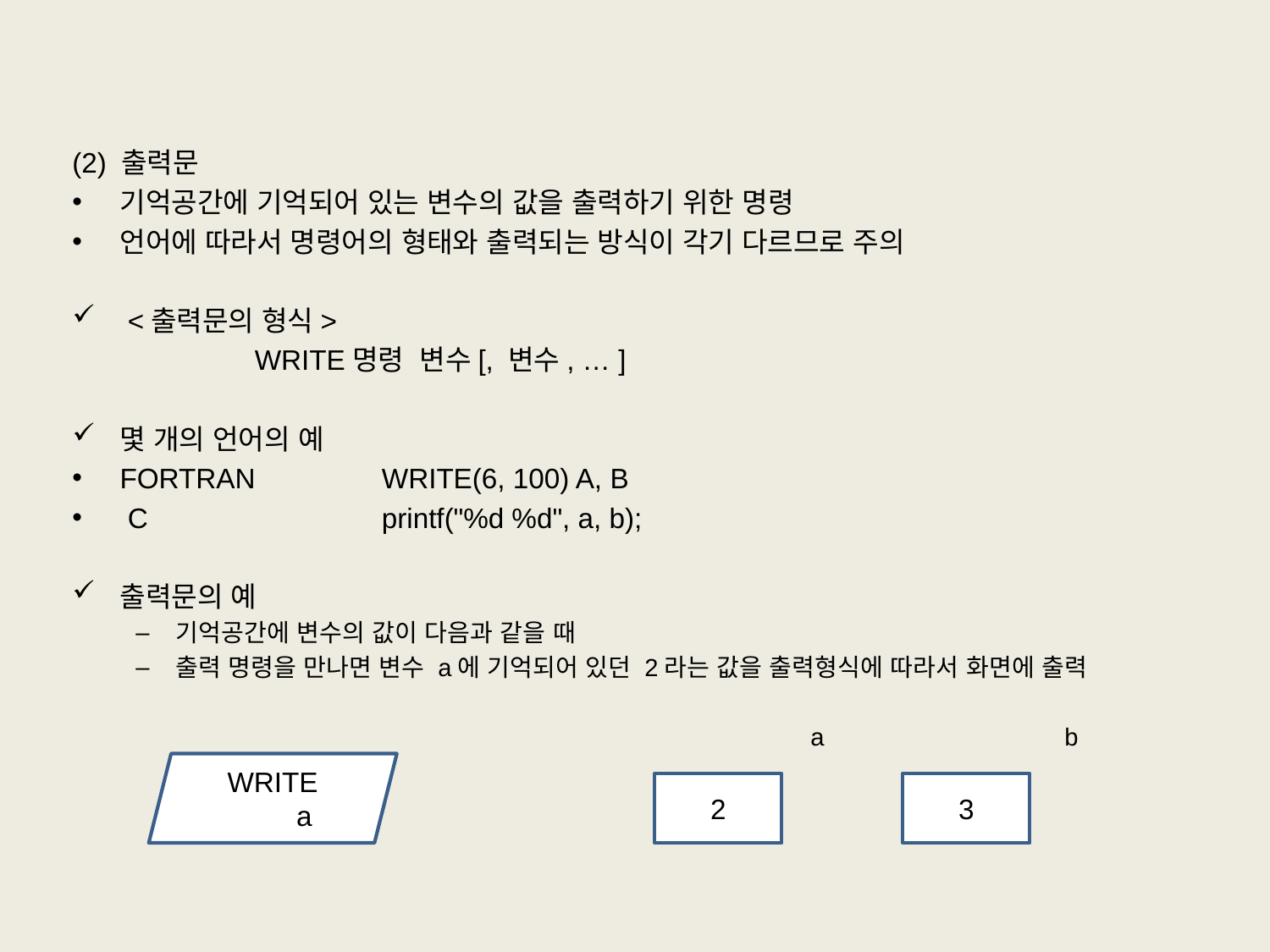

#
(2) 출력문
기억공간에 기억되어 있는 변수의 값을 출력하기 위한 명령
언어에 따라서 명령어의 형태와 출력되는 방식이 각기 다르므로 주의

 <출력문의 형식>
		 WRITE명령  변수[, 변수, … ]

몇 개의 언어의 예
FORTRAN 	 WRITE(6, 100) A, B
 C		 printf("%d %d", a, b);

출력문의 예
기억공간에 변수의 값이 다음과 같을 때
출력 명령을 만나면 변수 a에 기억되어 있던 2라는 값을 출력형식에 따라서 화면에 출력

					      	a		b

WRITE
        a
2
3